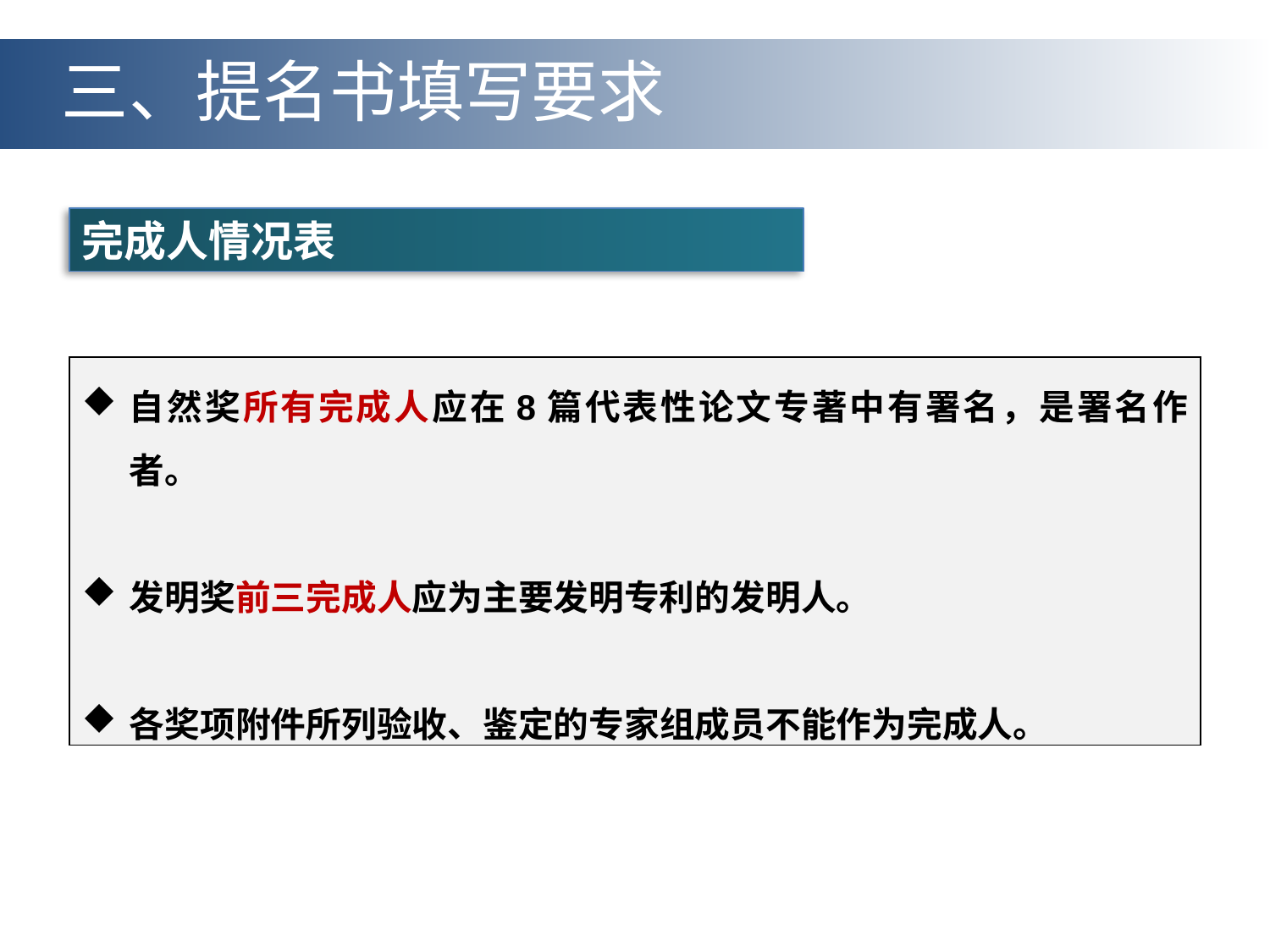

三、提名书填写要求
完成人情况表
自然奖所有完成人应在8篇代表性论文专著中有署名，是署名作者。

发明奖前三完成人应为主要发明专利的发明人。

各奖项附件所列验收、鉴定的专家组成员不能作为完成人。